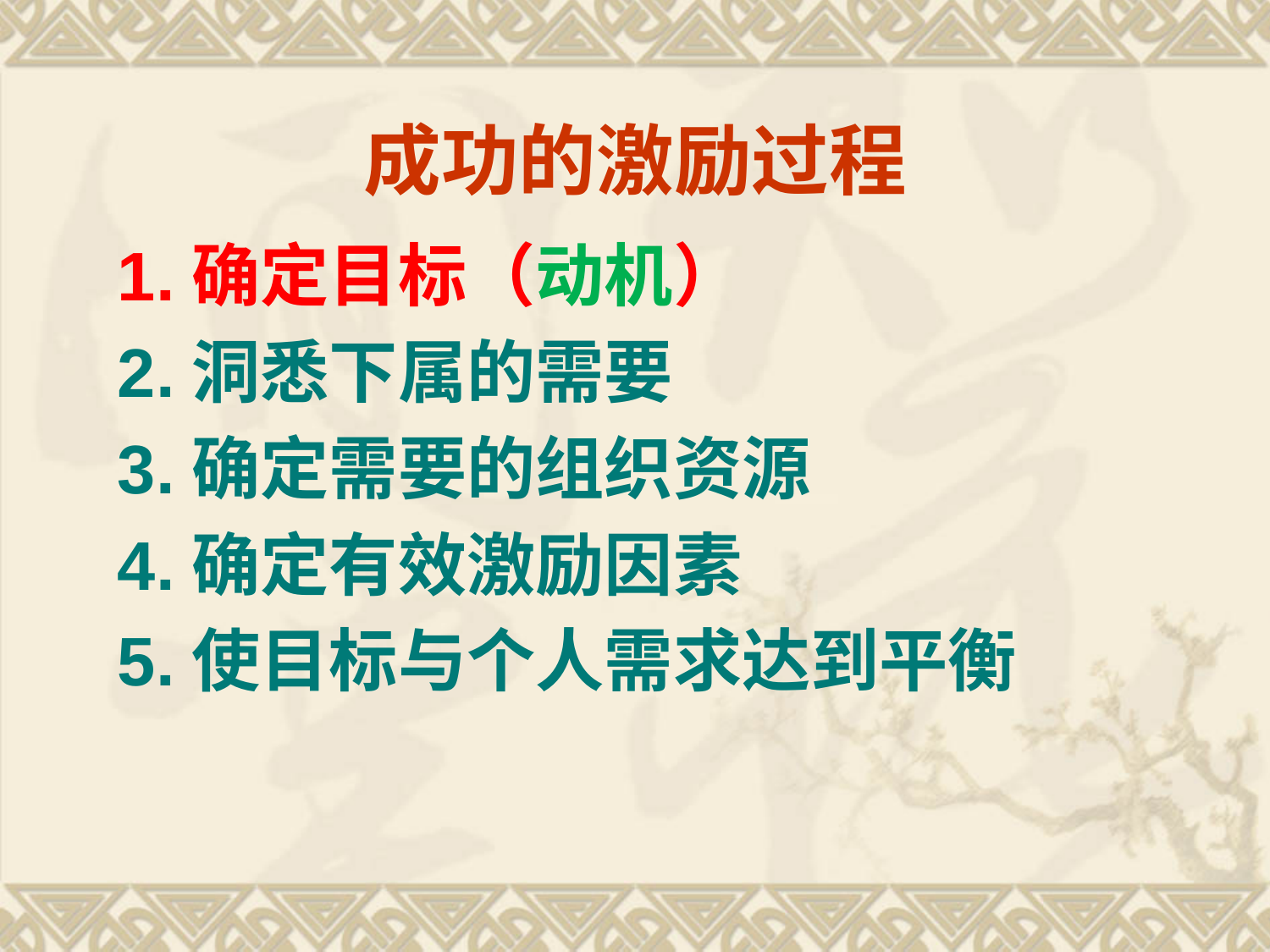

# 成功的激励过程
1.确定目标（动机）
2.洞悉下属的需要
3.确定需要的组织资源
4.确定有效激励因素
5.使目标与个人需求达到平衡